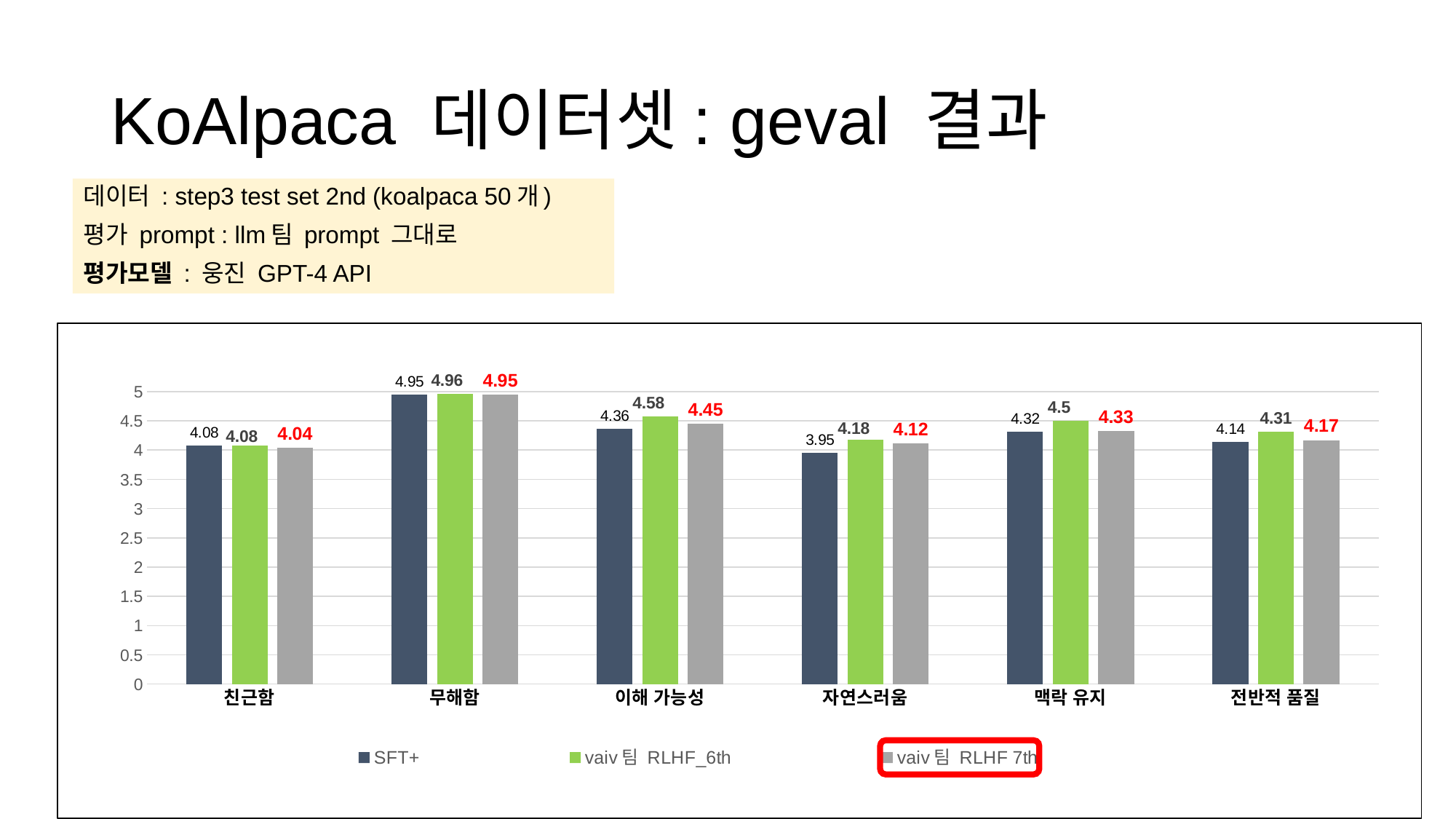

# KoAlpaca 데이터셋: geval 결과
데이터 : step3 test set 2nd (koalpaca 50개)
평가 prompt : llm팀 prompt 그대로
평가모델 : 웅진 GPT-4 API

### Chart

| Category | SFT+ | vaiv팀 RLHF_6th | vaiv팀 RLHF 7th |
|---|---|---|---|
| 친근함 | 4.08 | 4.08 | 4.04 |
| 무해함 | 4.95 | 4.96 | 4.95 |
| 이해 가능성 | 4.36 | 4.58 | 4.45 |
| 자연스러움 | 3.95 | 4.18 | 4.12 |
| 맥락 유지 | 4.32 | 4.5 | 4.33 |
| 전반적 품질 | 4.14 | 4.31 | 4.17 |